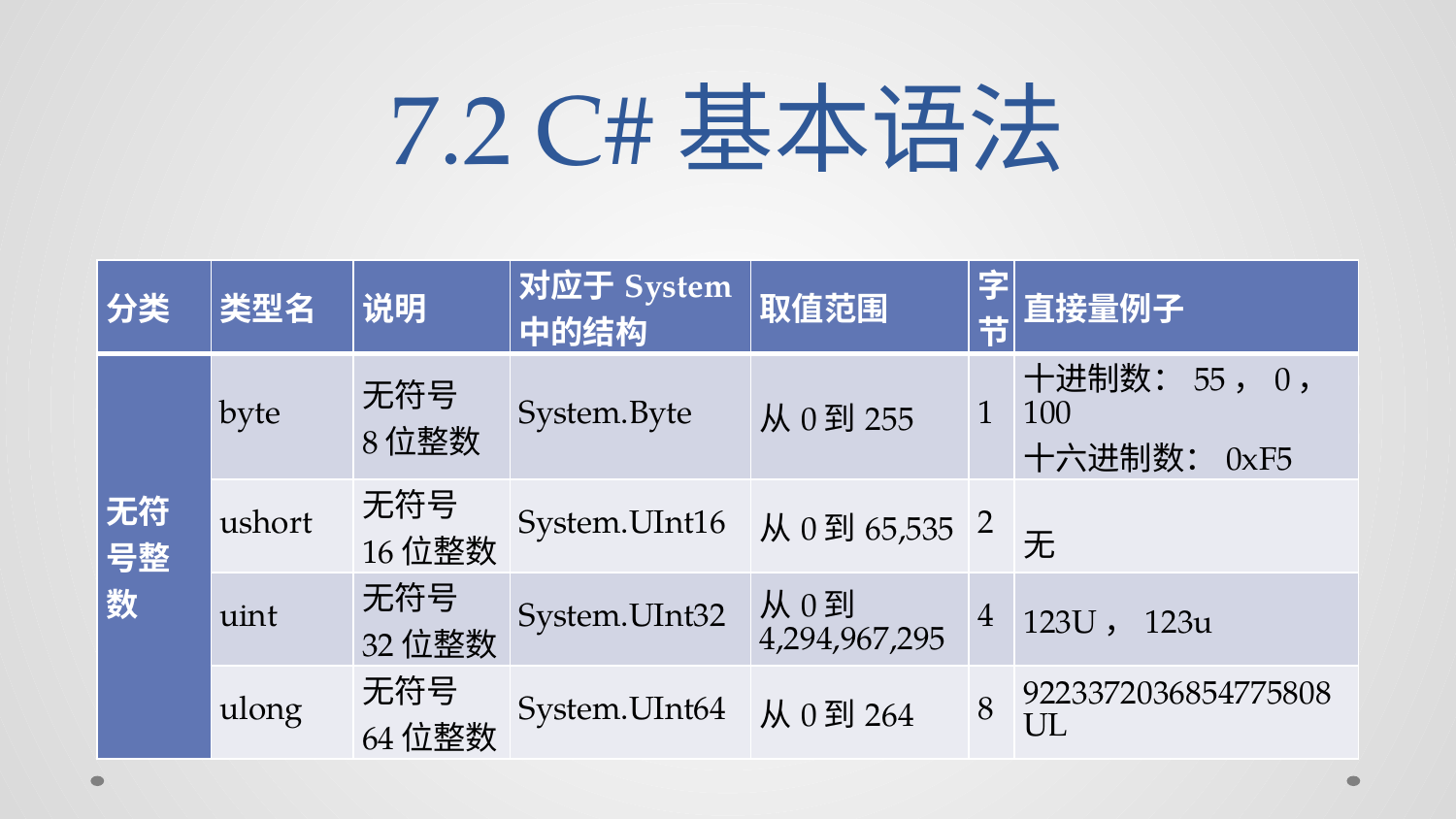

# 7.2 C#基本语法
| 分类 | 类型名 | 说明 | 对应于System中的结构 | 取值范围 | 字节 | 直接量例子 |
| --- | --- | --- | --- | --- | --- | --- |
| 无符号整数 | byte | 无符号 8位整数 | System.Byte | 从0到255 | 1 | 十进制数：55，0，100 十六进制数：0xF5 |
|  | ushort | 无符号 16位整数 | System.UInt16 | 从0到65,535 | 2 | 无 |
|  | uint | 无符号 32位整数 | System.UInt32 | 从0到4,294,967,295 | 4 | 123U，123u |
|  | ulong | 无符号 64位整数 | System.UInt64 | 从0到264 | 8 | 9223372036854775808UL |